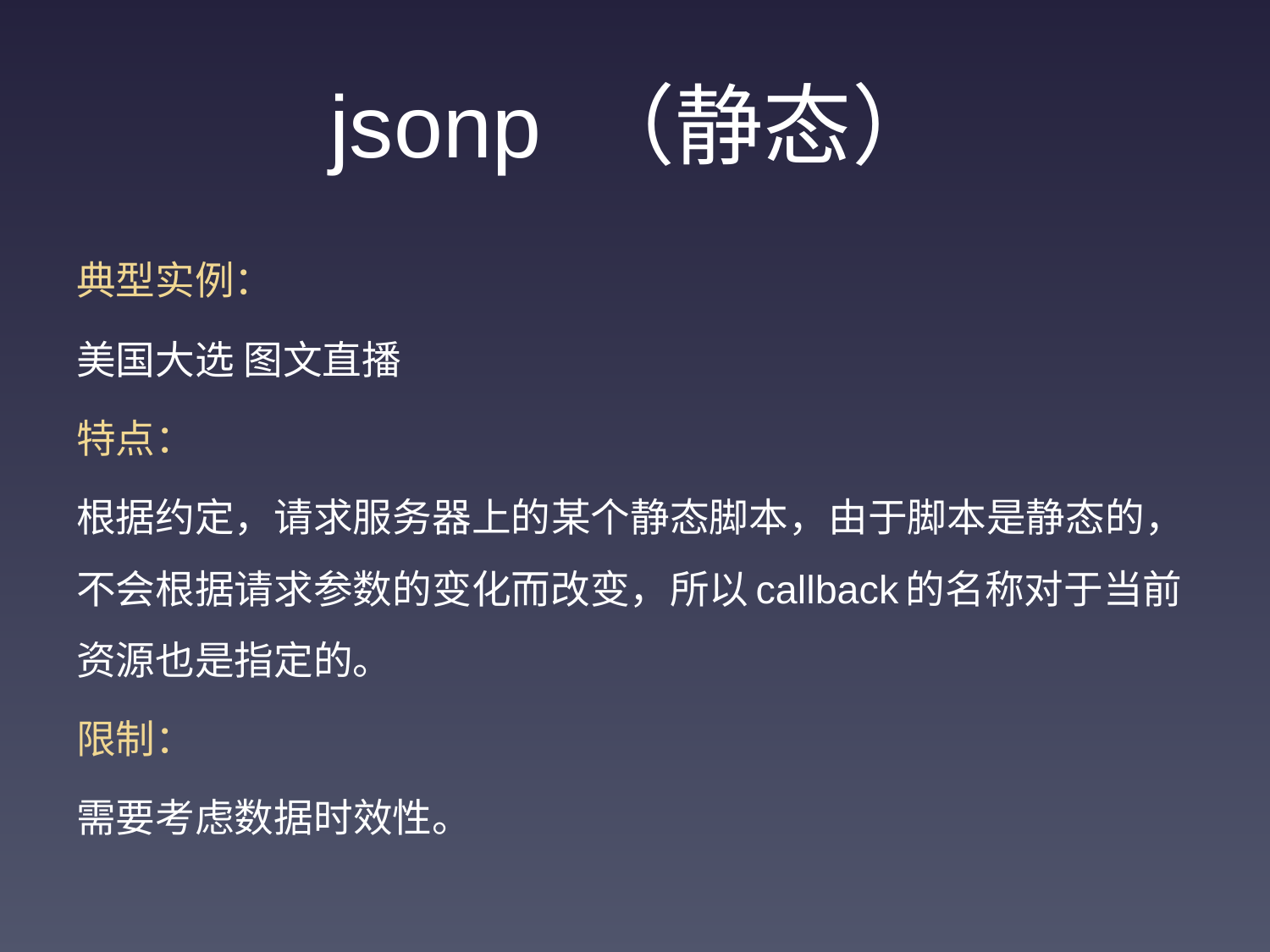

# jsonp （静态）
典型实例：
美国大选 图文直播
特点：
根据约定，请求服务器上的某个静态脚本，由于脚本是静态的，不会根据请求参数的变化而改变，所以callback的名称对于当前资源也是指定的。
限制：
需要考虑数据时效性。